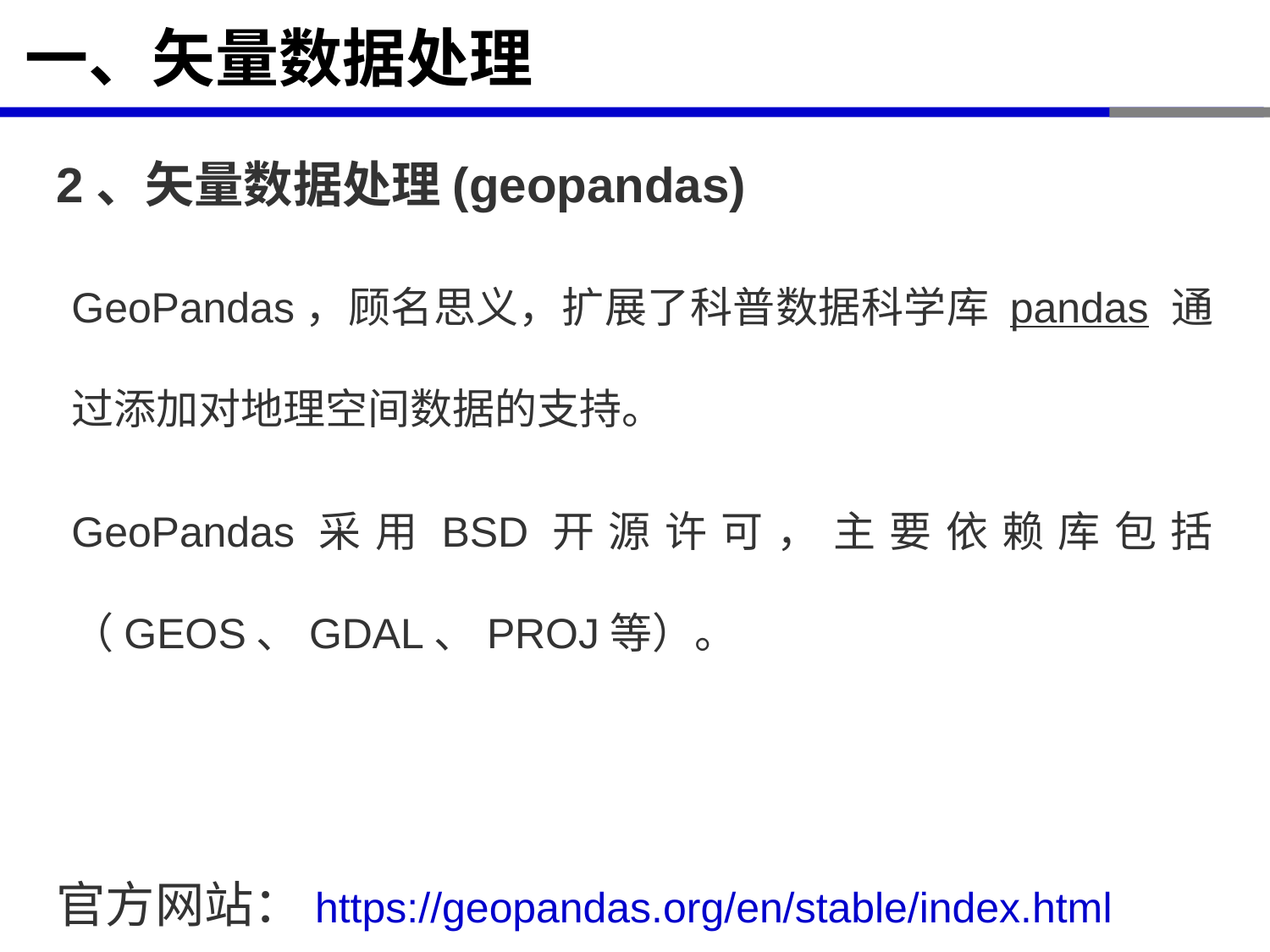

# 一、矢量数据处理
2、矢量数据处理(geopandas)
GeoPandas，顾名思义，扩展了科普数据科学库 pandas 通过添加对地理空间数据的支持。
GeoPandas采用BSD开源许可，主要依赖库包括（GEOS、GDAL、PROJ等）。
官方网站：https://geopandas.org/en/stable/index.html